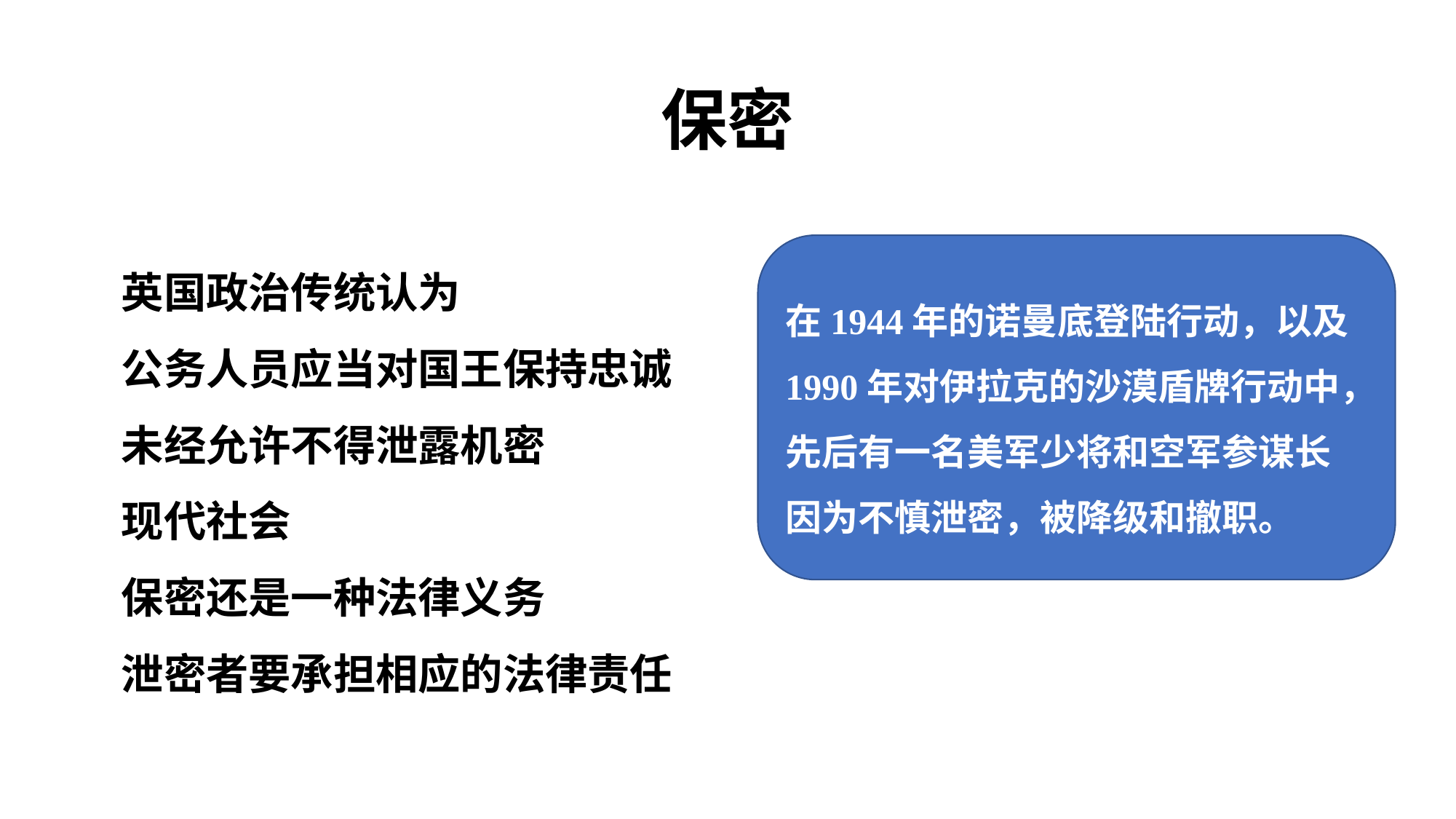

# 保密
英国政治传统认为
公务人员应当对国王保持忠诚
未经允许不得泄露机密
现代社会
保密还是一种法律义务
泄密者要承担相应的法律责任
在1944年的诺曼底登陆行动，以及
1990年对伊拉克的沙漠盾牌行动中，
先后有一名美军少将和空军参谋长
因为不慎泄密，被降级和撤职。